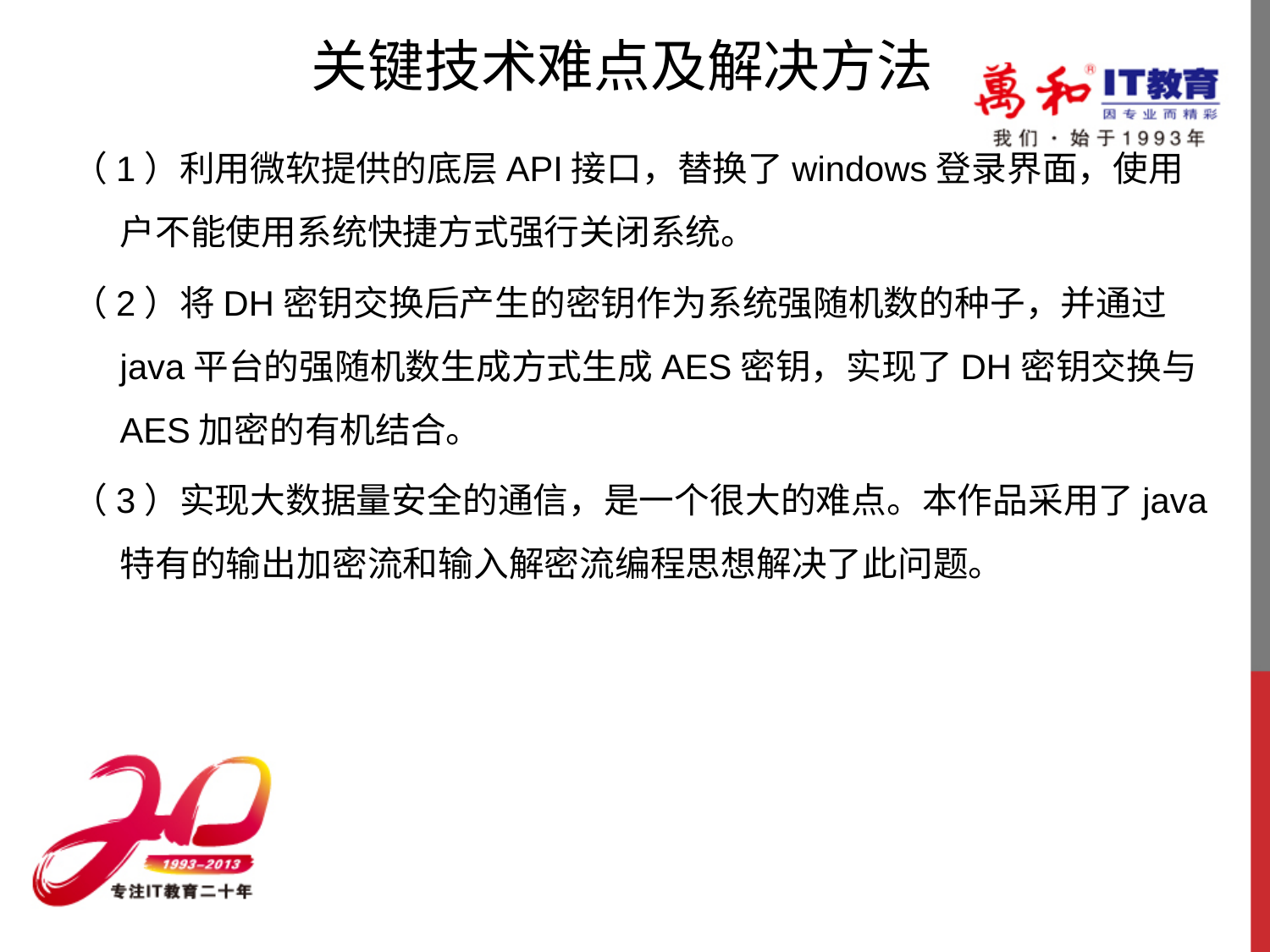

# 关键技术难点及解决方法
（1）利用微软提供的底层API接口，替换了windows登录界面，使用户不能使用系统快捷方式强行关闭系统。
（2）将DH密钥交换后产生的密钥作为系统强随机数的种子，并通过java平台的强随机数生成方式生成AES密钥，实现了DH密钥交换与AES加密的有机结合。
（3）实现大数据量安全的通信，是一个很大的难点。本作品采用了java特有的输出加密流和输入解密流编程思想解决了此问题。